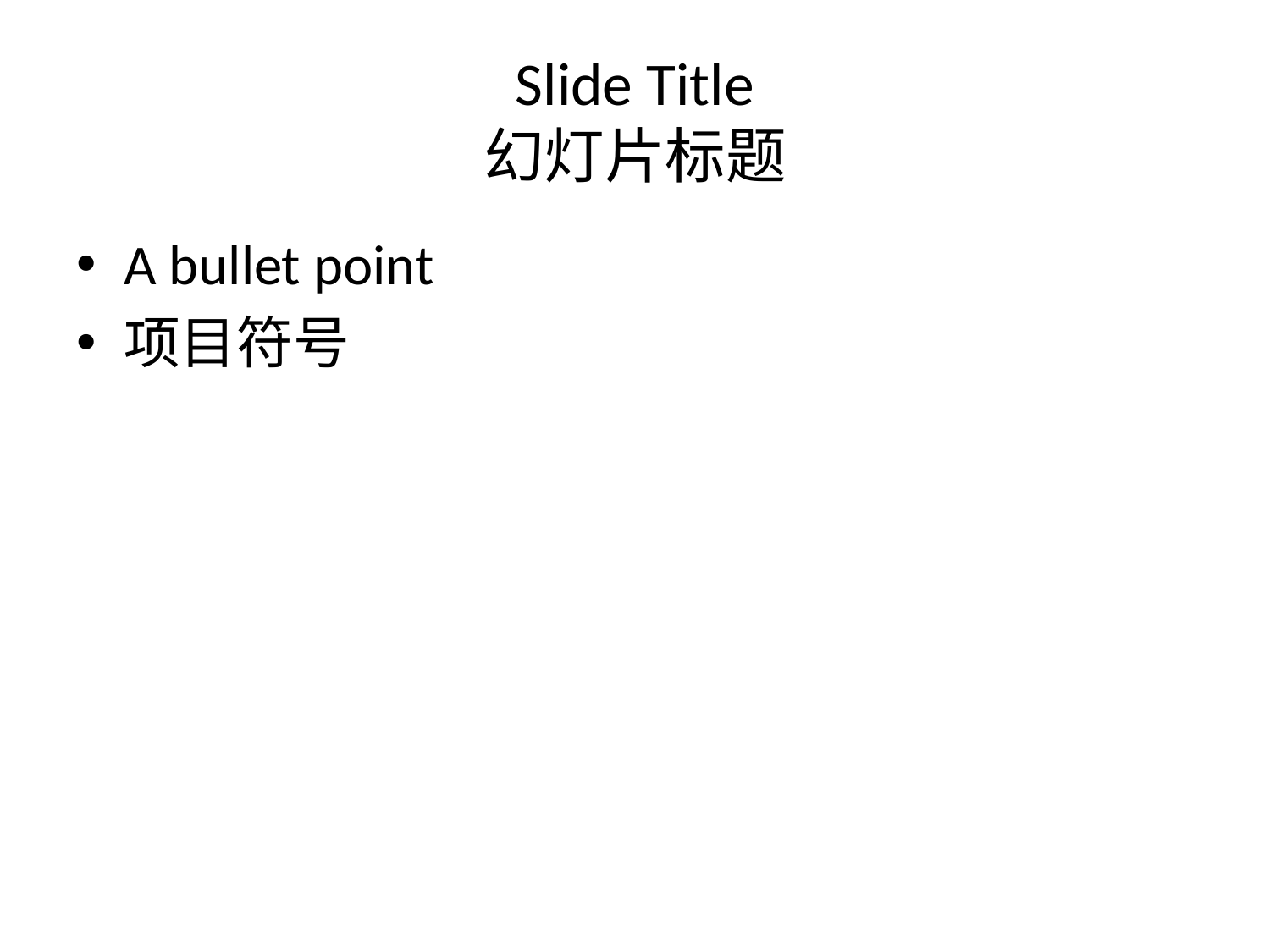

# Slide Title 幻灯片标题
A bullet point
项目符号